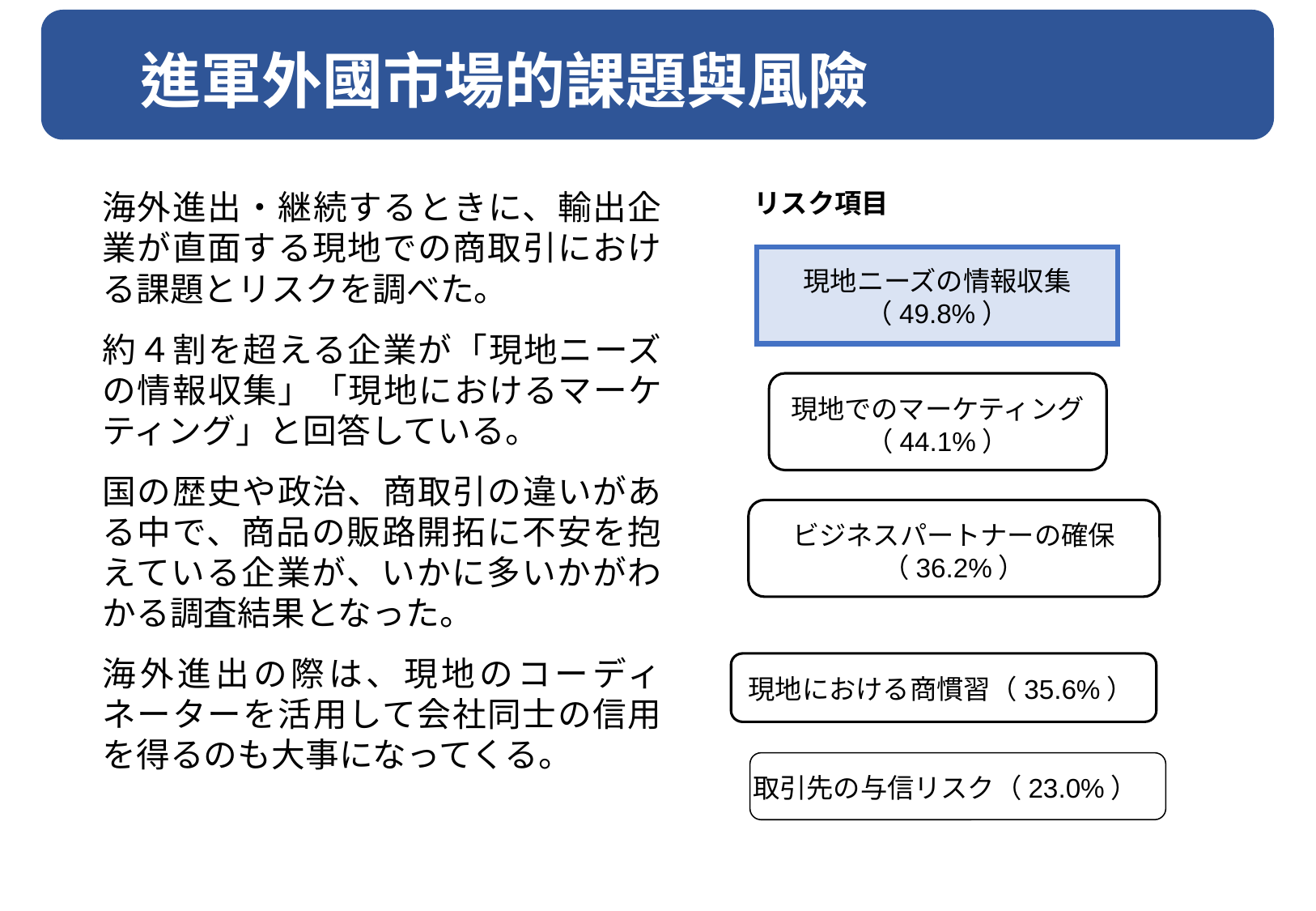

進軍外國市場的課題與風險
海外進出・継続するときに、輸出企業が直面する現地での商取引における課題とリスクを調べた。
約４割を超える企業が「現地ニーズの情報収集」「現地におけるマーケティング」と回答している。
国の歴史や政治、商取引の違いがある中で、商品の販路開拓に不安を抱えている企業が、いかに多いかがわかる調査結果となった。
海外進出の際は、現地のコーディネーターを活用して会社同士の信用を得るのも大事になってくる。
リスク項目

現地ニーズの情報収集
（49.8%）

現地でのマーケティング
（44.1%）

ビジネスパートナーの確保
（36.2%）

現地における商慣習（35.6%）

取引先の与信リスク（23.0%）